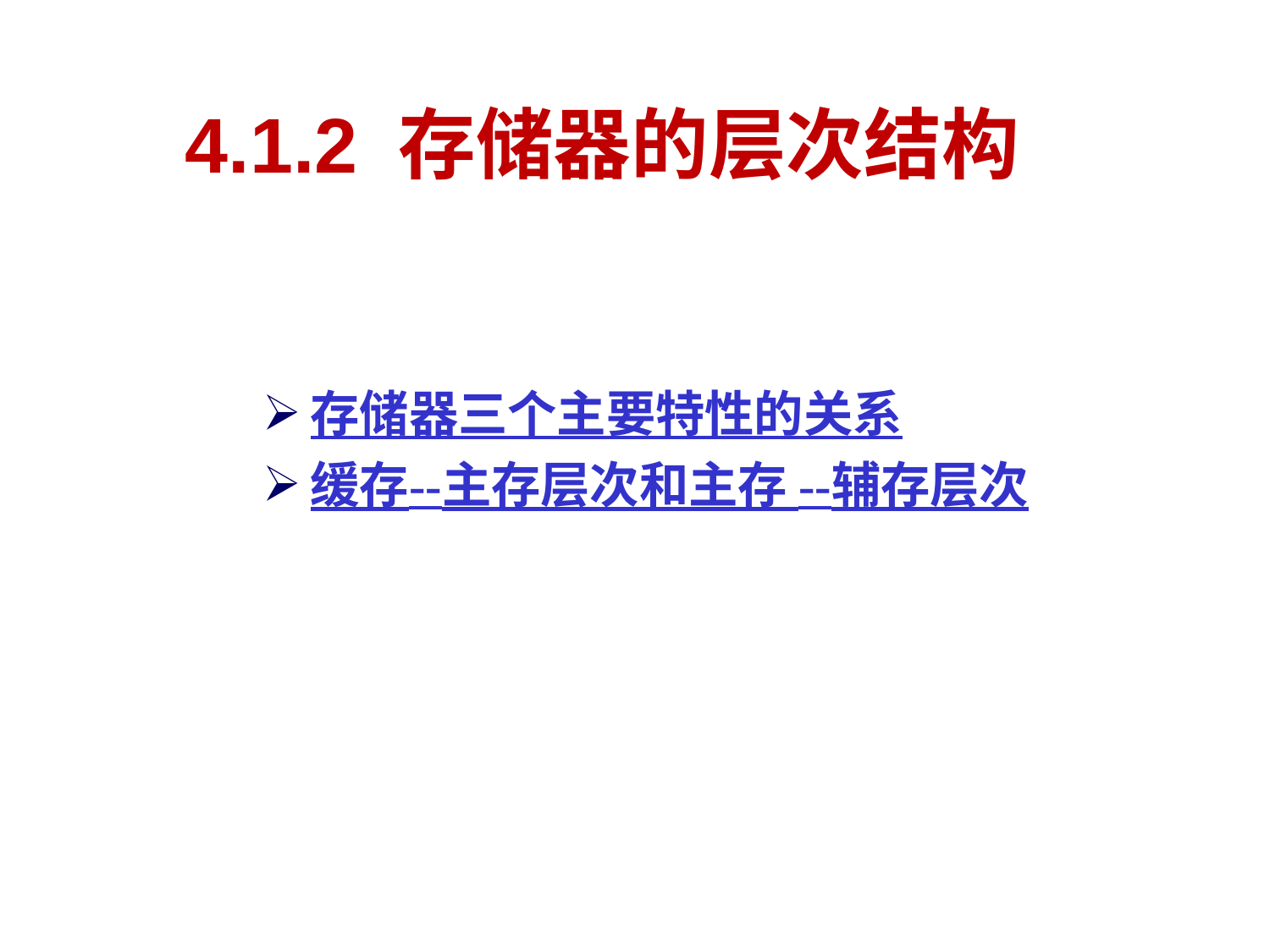

# 4.1.2 存储器的层次结构
存储器三个主要特性的关系
缓存--主存层次和主存 --辅存层次